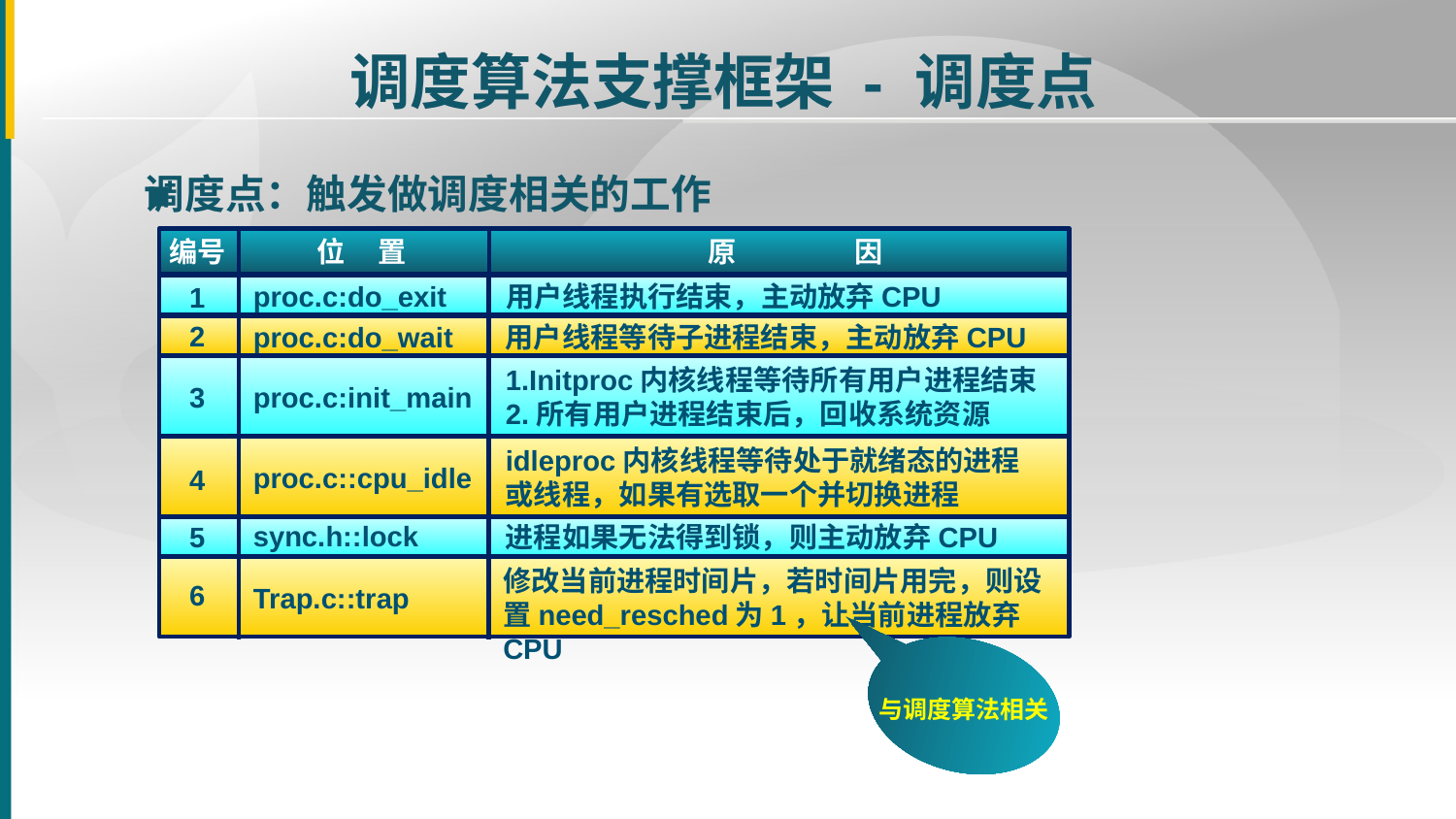

调度算法支撑框架 - 调度点
■
调度点：触发做调度相关的工作
编号
位     置
原                  因

proc.c:do_exit
用户线程执行结束，主动放弃CPU
1

2
用户线程等待子进程结束，主动放弃CPU
proc.c:do_wait

1.Initproc内核线程等待所有用户进程结束
2.所有用户进程结束后，回收系统资源

proc.c:init_main
3
idleproc内核线程等待处于就绪态的进程或线程，如果有选取一个并切换进程

proc.c::cpu_idle
4
sync.h::lock
进程如果无法得到锁，则主动放弃CPU
5

修改当前进程时间片，若时间片用完，则设置need_resched为1，让当前进程放弃CPU

6
Trap.c::trap

与调度算法相关